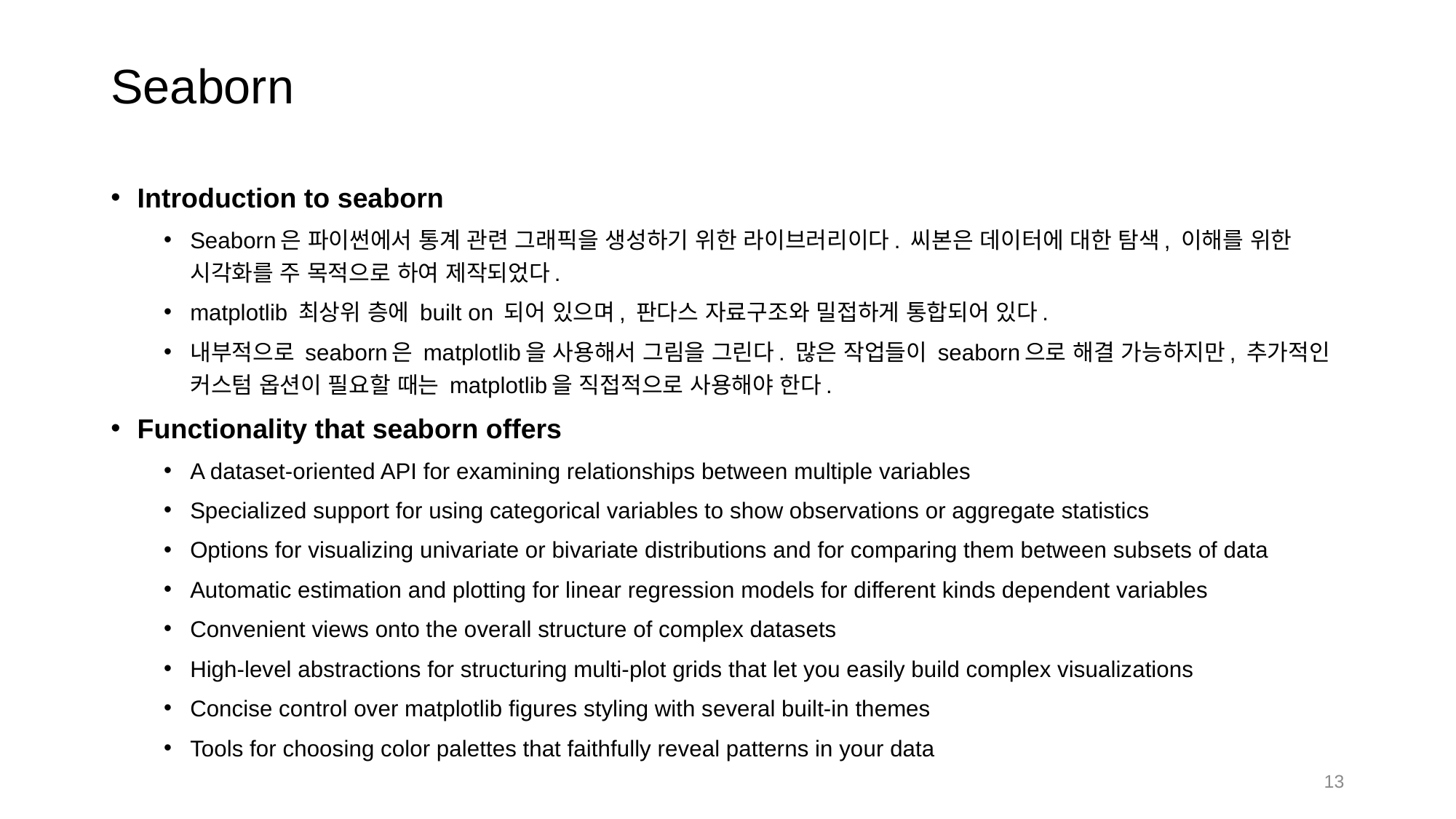

# Seaborn
Introduction to seaborn
Seaborn은 파이썬에서 통계 관련 그래픽을 생성하기 위한 라이브러리이다. 씨본은 데이터에 대한 탐색, 이해를 위한 시각화를 주 목적으로 하여 제작되었다.
matplotlib 최상위 층에 built on 되어 있으며, 판다스 자료구조와 밀접하게 통합되어 있다.
내부적으로 seaborn은 matplotlib을 사용해서 그림을 그린다. 많은 작업들이 seaborn으로 해결 가능하지만, 추가적인 커스텀 옵션이 필요할 때는 matplotlib을 직접적으로 사용해야 한다.
Functionality that seaborn offers
A dataset-oriented API for examining relationships between multiple variables
Specialized support for using categorical variables to show observations or aggregate statistics
Options for visualizing univariate or bivariate distributions and for comparing them between subsets of data
Automatic estimation and plotting for linear regression models for different kinds dependent variables
Convenient views onto the overall structure of complex datasets
High-level abstractions for structuring multi-plot grids that let you easily build complex visualizations
Concise control over matplotlib figures styling with several built-in themes
Tools for choosing color palettes that faithfully reveal patterns in your data
13